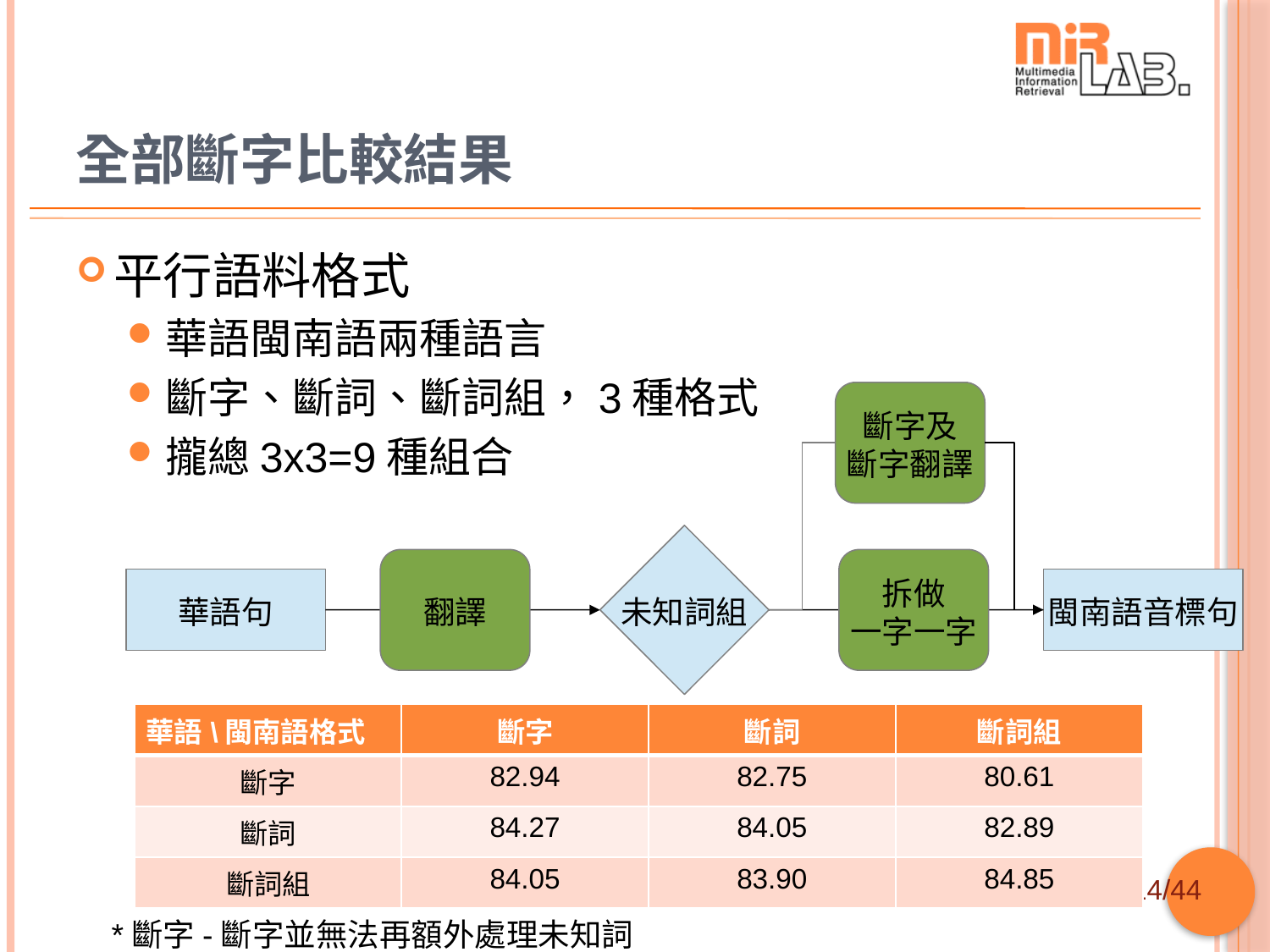

# 全部斷字比較結果
平行語料格式
華語閩南語兩種語言
斷字、斷詞、斷詞組，3種格式
攏總3x3=9種組合
斷字及
斷字翻譯
未知詞組
翻譯
拆做
一字一字
華語句
閩南語音標句
| 華語\閩南語格式 | 斷字 | 斷詞 | 斷詞組 |
| --- | --- | --- | --- |
| 斷字 | 82.94 | 82.75 | 80.61 |
| 斷詞 | 84.27 | 84.05 | 82.89 |
| 斷詞組 | 84.05 | 83.90 | 84.85 |
*斷字-斷字並無法再額外處理未知詞